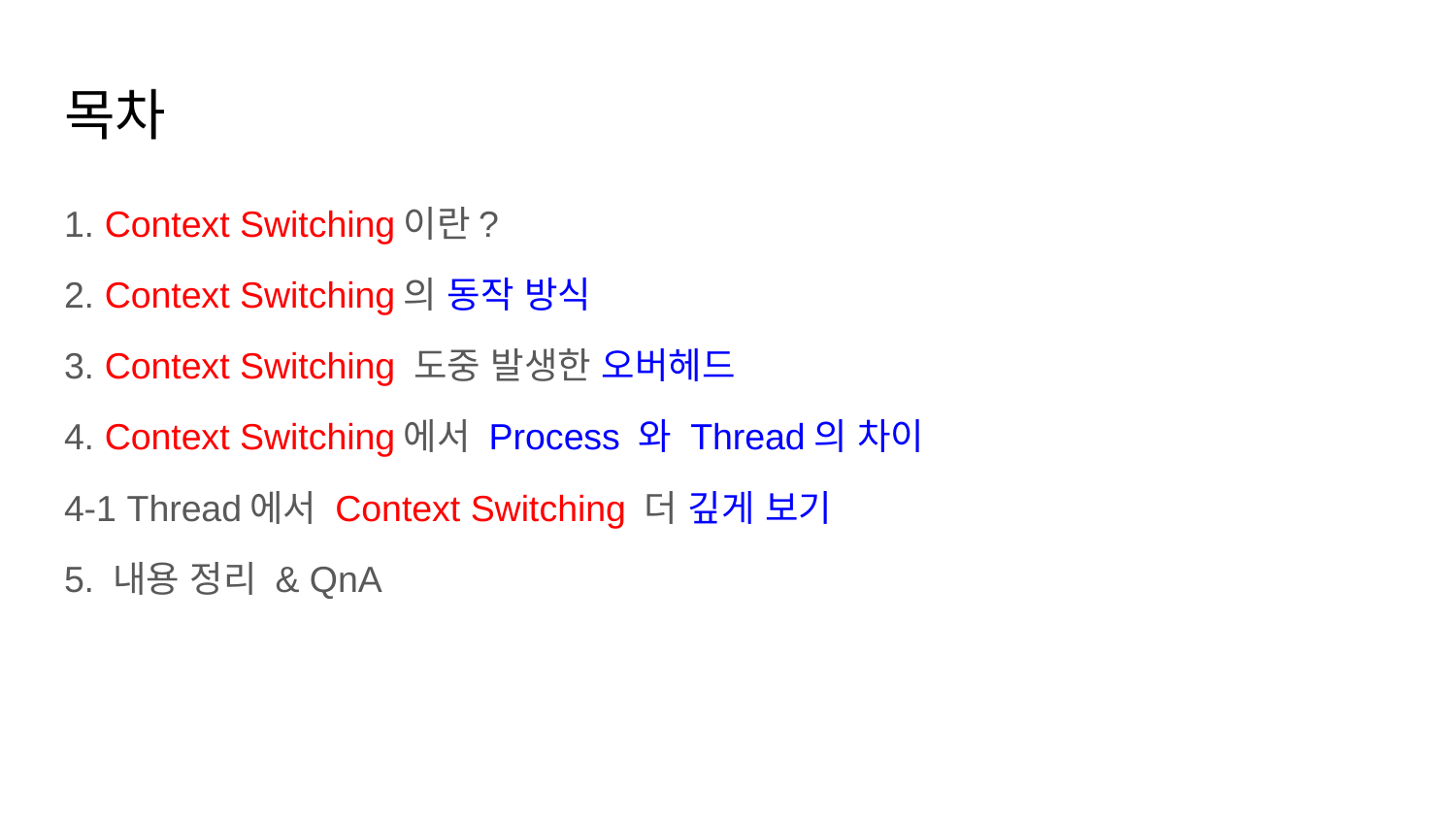

# 목차
1. Context Switching이란?
2. Context Switching의 동작 방식
3. Context Switching 도중 발생한 오버헤드
4. Context Switching에서 Process 와 Thread의 차이
4-1 Thread에서 Context Switching 더 깊게 보기
5. 내용 정리 & QnA